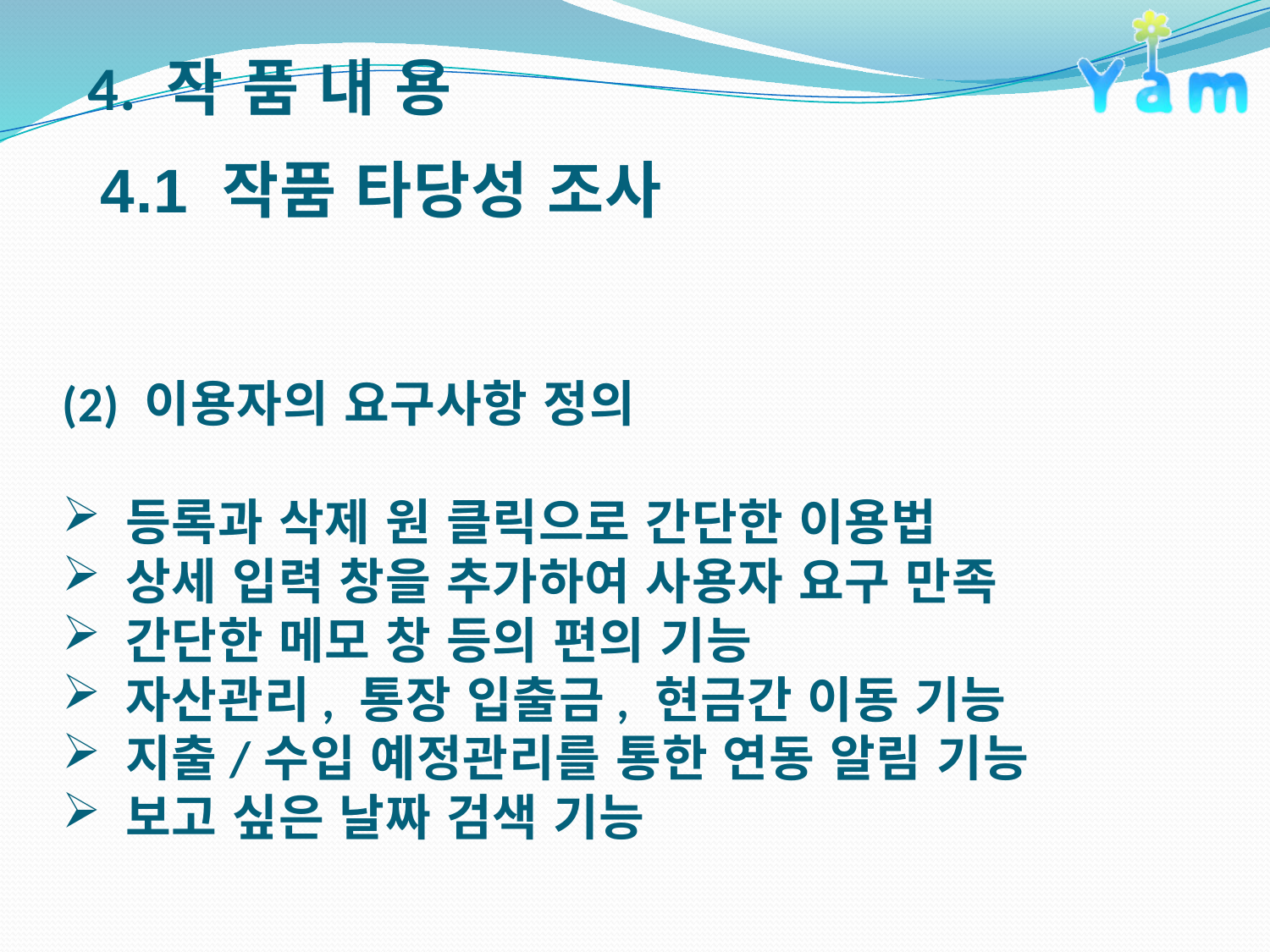

4. 작 품 내 용
4.1 작품 타당성 조사

(2) 이용자의 요구사항 정의

등록과 삭제 원 클릭으로 간단한 이용법
상세 입력 창을 추가하여 사용자 요구 만족
간단한 메모 창 등의 편의 기능
자산관리, 통장 입출금, 현금간 이동 기능
지출/수입 예정관리를 통한 연동 알림 기능
보고 싶은 날짜 검색 기능